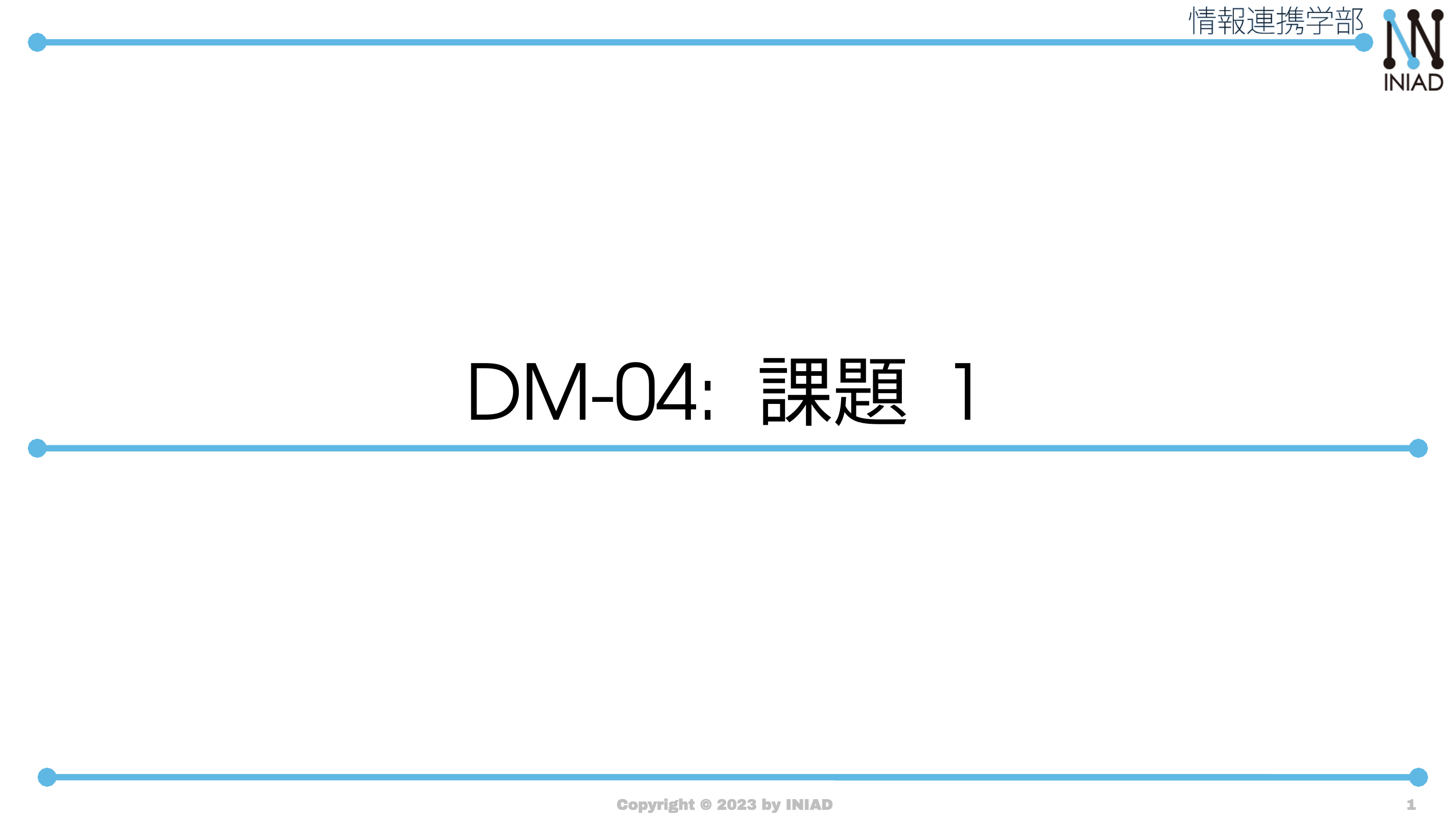

# DM-04: 課題 1

Copyright © 2023 by INIAD
1